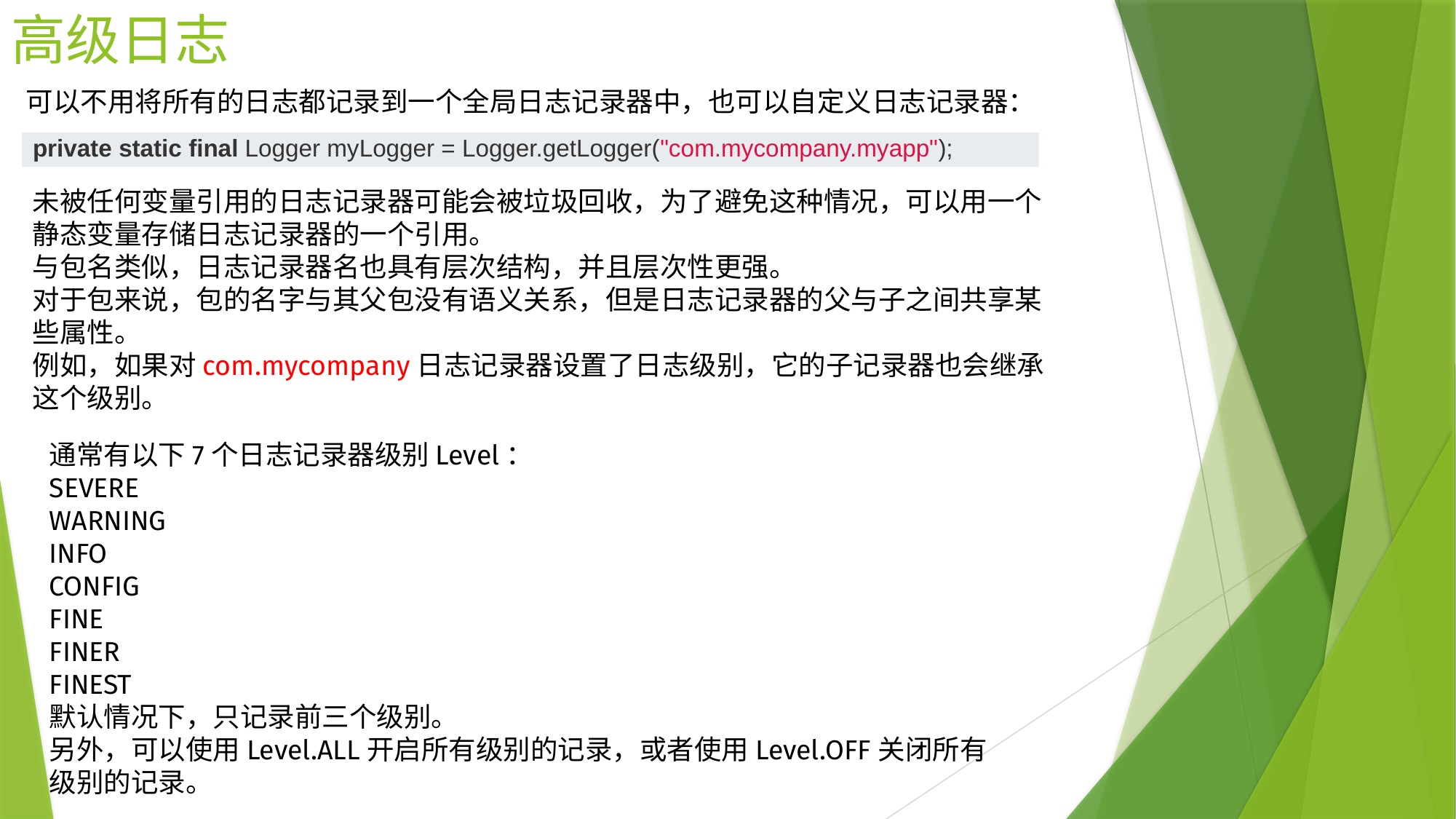

# 高级日志
可以不用将所有的日志都记录到一个全局日志记录器中，也可以自定义日志记录器：
private static final Logger myLogger = Logger.getLogger("com.mycompany.myapp");
未被任何变量引用的日志记录器可能会被垃圾回收，为了避免这种情况，可以用一个静态变量存储日志记录器的一个引用。
与包名类似，日志记录器名也具有层次结构，并且层次性更强。
对于包来说，包的名字与其父包没有语义关系，但是日志记录器的父与子之间共享某些属性。
例如，如果对com.mycompany日志记录器设置了日志级别，它的子记录器也会继承这个级别。
通常有以下7个日志记录器级别Level：
SEVERE
WARNING
INFO
CONFIG
FINE
FINER
FINEST
默认情况下，只记录前三个级别。
另外，可以使用Level.ALL开启所有级别的记录，或者使用Level.OFF关闭所有级别的记录。